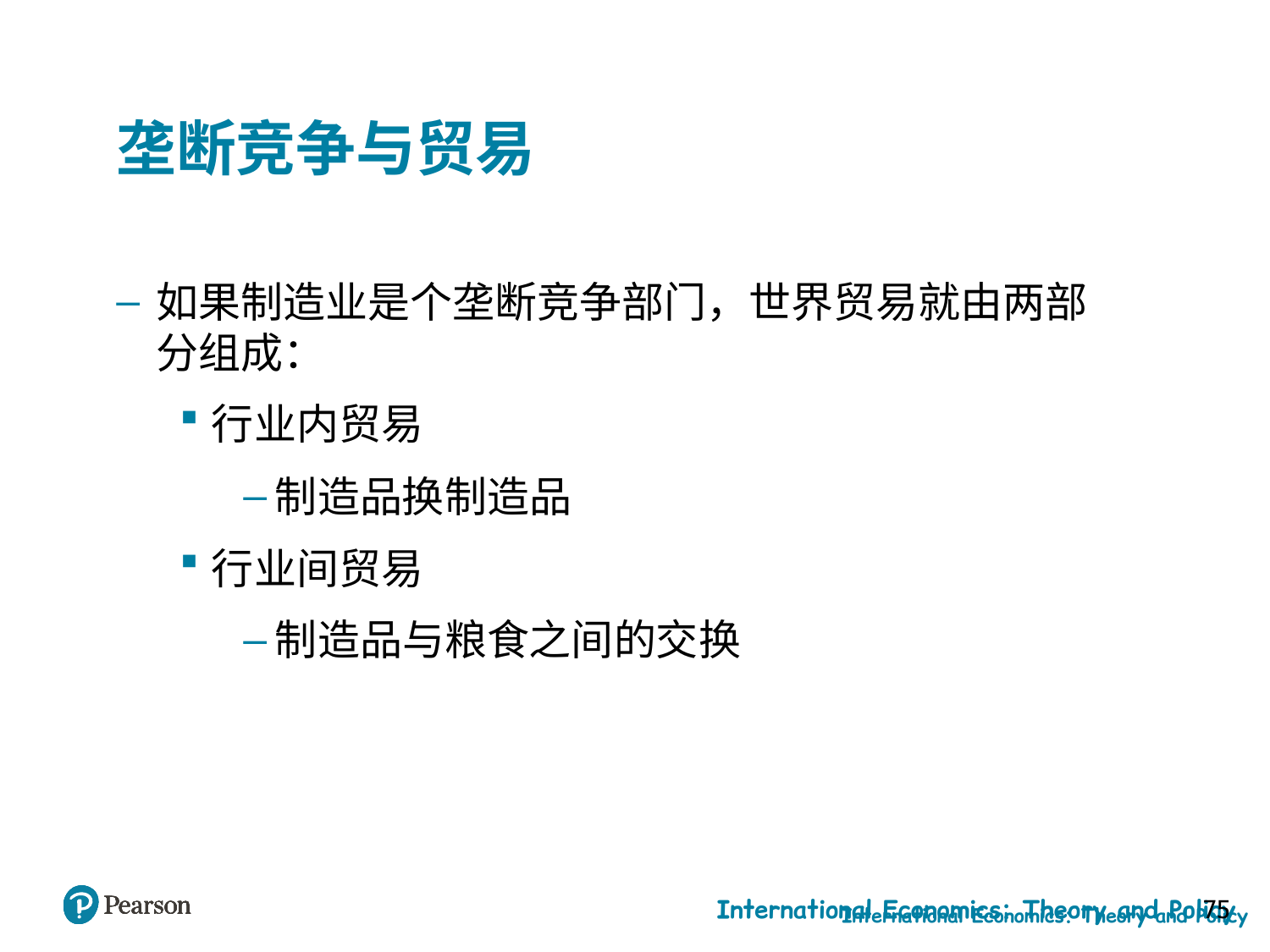

# 垄断竞争与贸易
如果制造业是个垄断竞争部门，世界贸易就由两部分组成：
行业内贸易
制造品换制造品
行业间贸易
制造品与粮食之间的交换

75